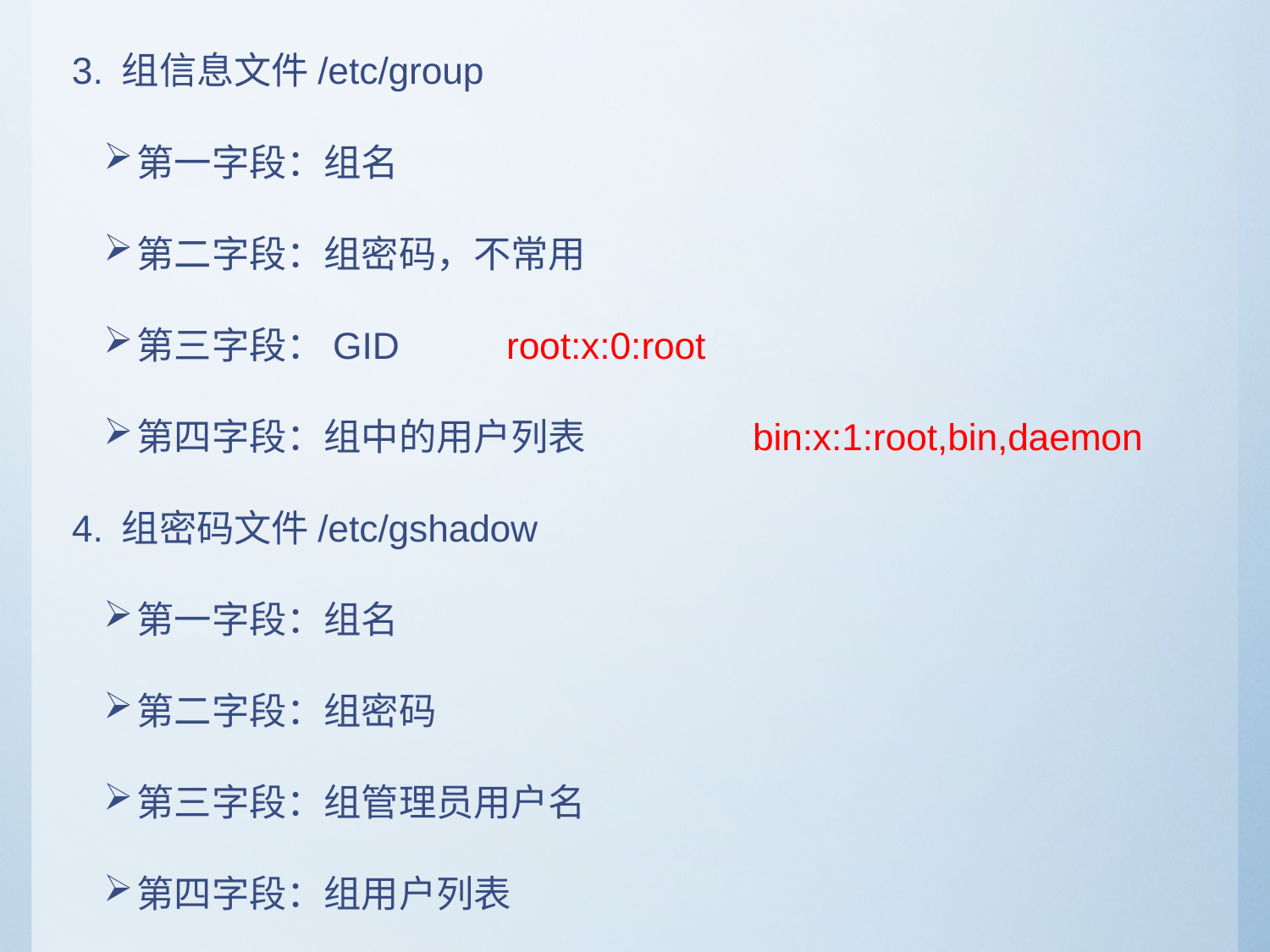

组信息文件/etc/group
第一字段：组名
第二字段：组密码，不常用
第三字段：GID 				root:x:0:root
第四字段：组中的用户列表		bin:x:1:root,bin,daemon
组密码文件/etc/gshadow
第一字段：组名
第二字段：组密码
第三字段：组管理员用户名
第四字段：组用户列表